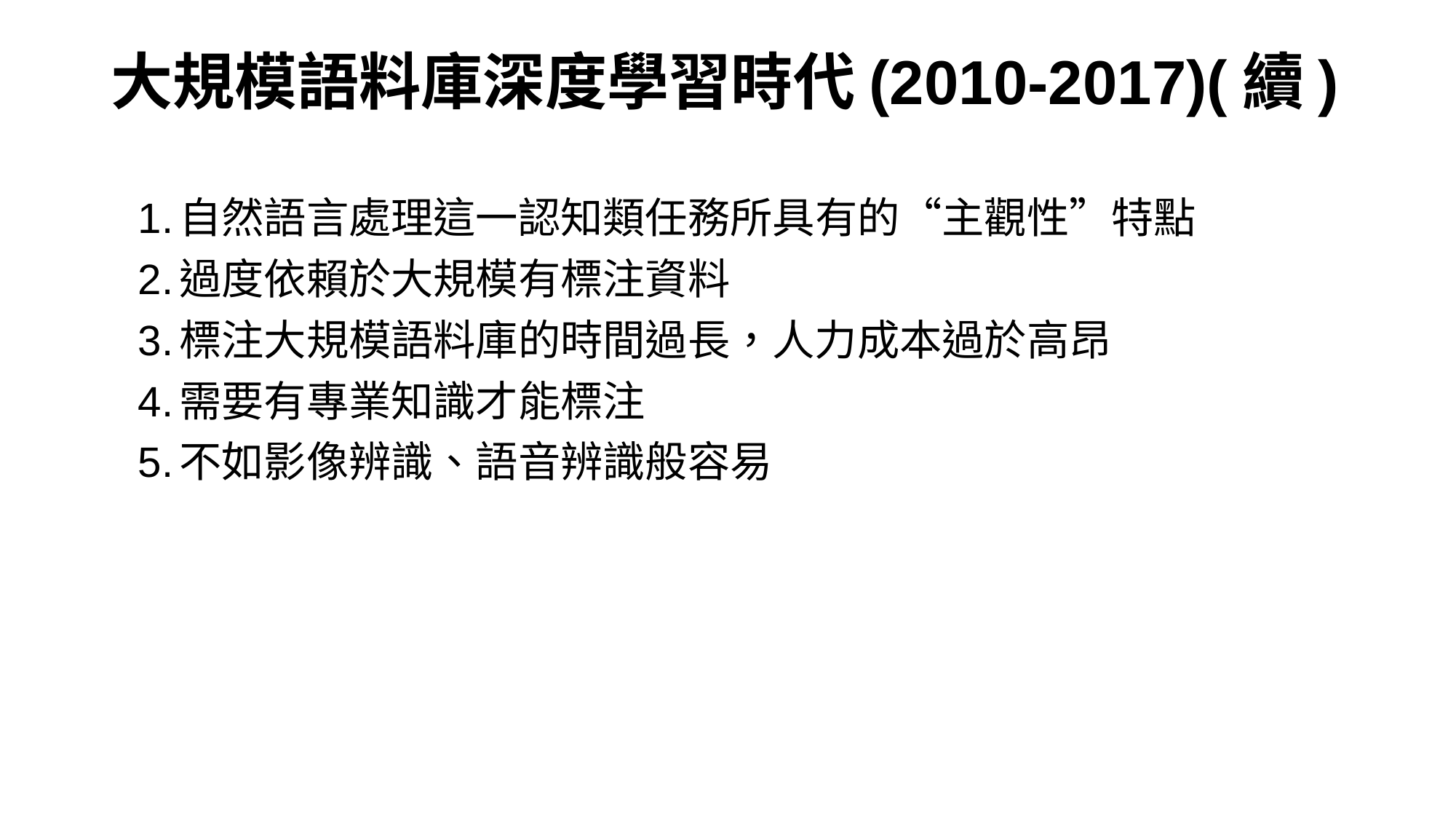

# 大規模語料庫深度學習時代(2010-2017)(續)
自然語言處理這一認知類任務所具有的“主觀性”特點
過度依賴於大規模有標注資料
標注大規模語料庫的時間過長，人力成本過於高昂
需要有專業知識才能標注
不如影像辨識、語音辨識般容易